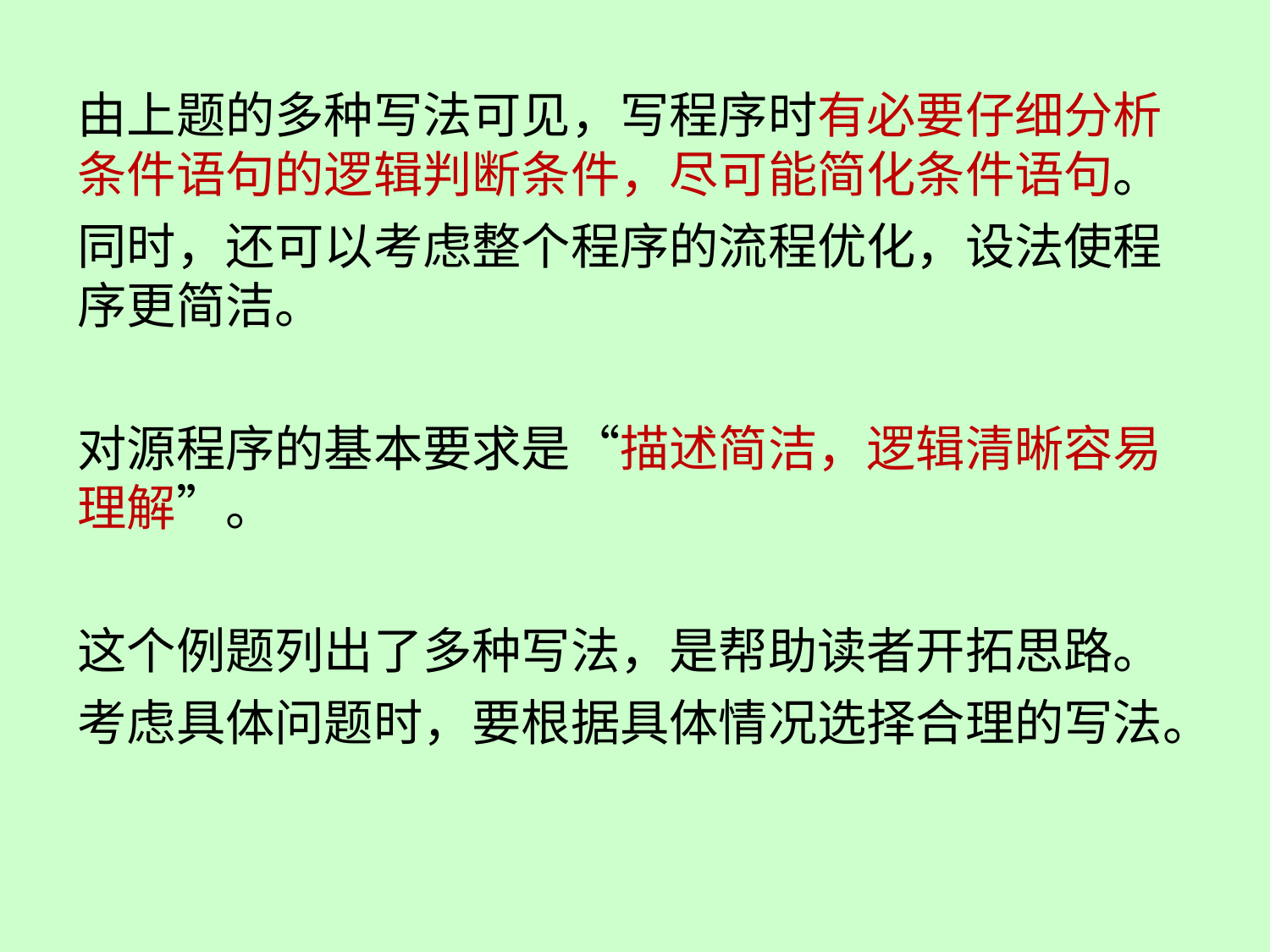

由上题的多种写法可见，写程序时有必要仔细分析条件语句的逻辑判断条件，尽可能简化条件语句。
同时，还可以考虑整个程序的流程优化，设法使程序更简洁。

对源程序的基本要求是“描述简洁，逻辑清晰容易理解”。

这个例题列出了多种写法，是帮助读者开拓思路。
考虑具体问题时，要根据具体情况选择合理的写法。
27